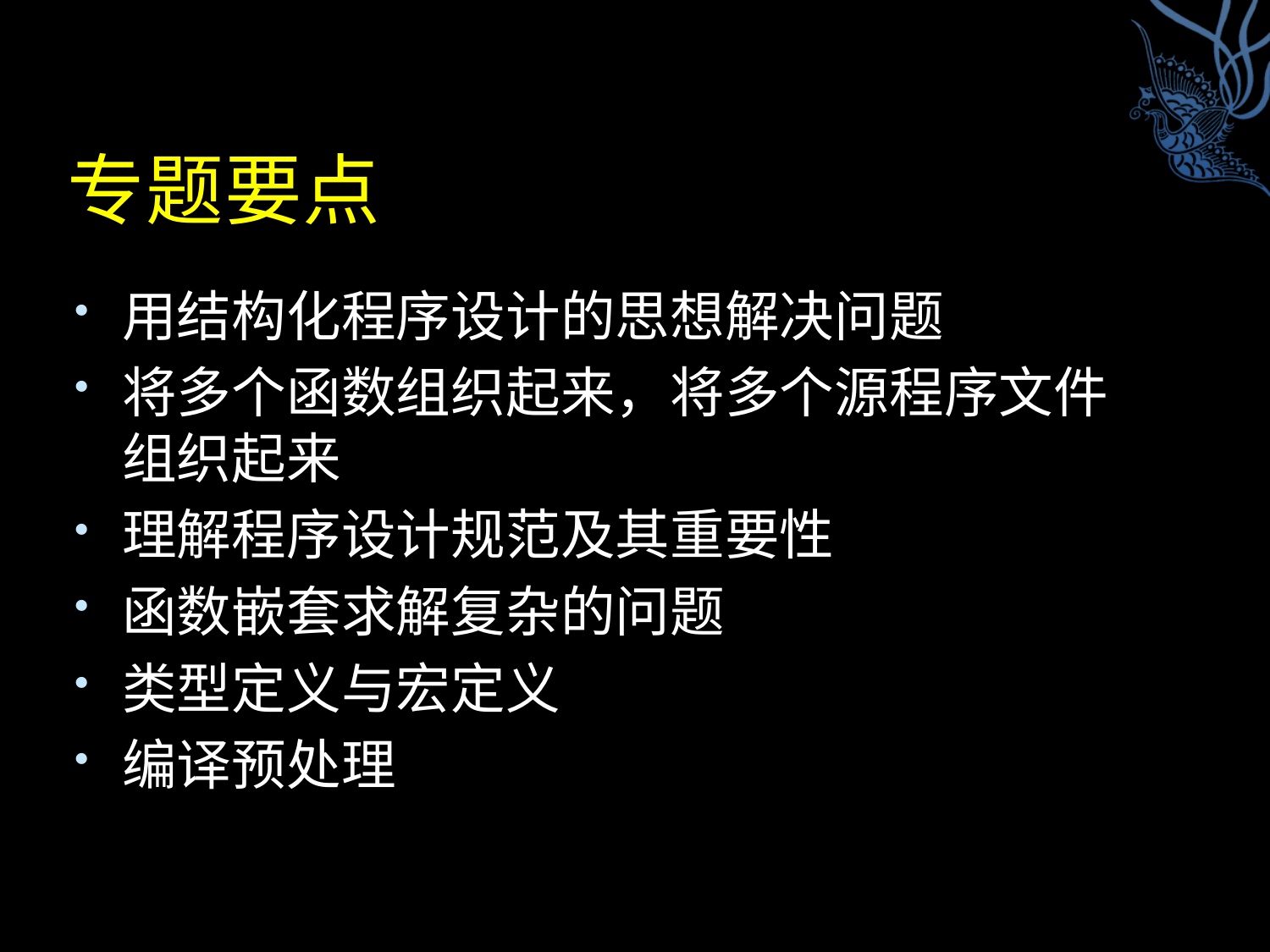

# 专题要点
用结构化程序设计的思想解决问题
将多个函数组织起来，将多个源程序文件组织起来
理解程序设计规范及其重要性
函数嵌套求解复杂的问题
类型定义与宏定义
编译预处理